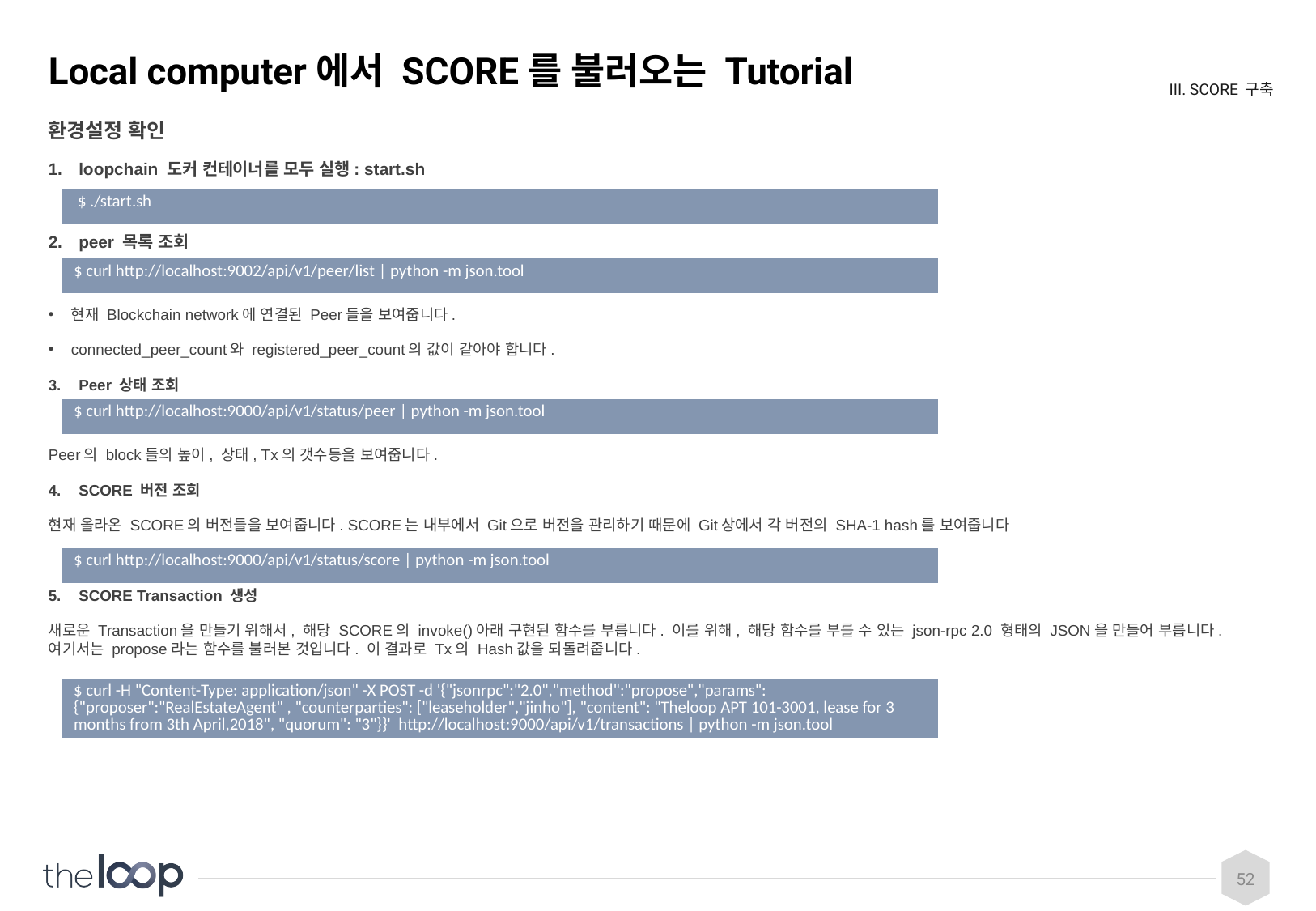

# Local computer에서 SCORE를 불러오는 Tutorial
III. SCORE 구축
환경설정 확인
loopchain 도커 컨테이너를 모두 실행: start.sh

peer 목록 조회

현재 Blockchain network에 연결된 Peer들을 보여줍니다.
connected_peer_count와 registered_peer_count의 값이 같아야 합니다.
Peer 상태 조회

Peer의 block들의 높이, 상태, Tx의 갯수등을 보여줍니다.
SCORE 버전 조회
현재 올라온 SCORE의 버전들을 보여줍니다. SCORE는 내부에서 Git으로 버전을 관리하기 때문에 Git상에서 각 버전의 SHA-1 hash를 보여줍니다

SCORE Transaction 생성
새로운 Transaction을 만들기 위해서, 해당 SCORE의 invoke()아래 구현된 함수를 부릅니다. 이를 위해, 해당 함수를 부를 수 있는 json-rpc 2.0 형태의 JSON을 만들어 부릅니다. 여기서는 propose라는 함수를 불러본 것입니다. 이 결과로 Tx의 Hash값을 되돌려줍니다.

| $ ./start.sh |
| --- |
| $ curl http://localhost:9002/api/v1/peer/list | python -m json.tool |
| --- |
| $ curl http://localhost:9000/api/v1/status/peer | python -m json.tool |
| --- |
| $ curl http://localhost:9000/api/v1/status/score | python -m json.tool |
| --- |
| $ curl -H "Content-Type: application/json" -X POST -d '{"jsonrpc":"2.0","method":"propose","params":{"proposer":"RealEstateAgent" , "counterparties": ["leaseholder","jinho"], "content": "Theloop APT 101-3001, lease for 3 months from 3th April,2018", "quorum": "3"}}' http://localhost:9000/api/v1/transactions | python -m json.tool |
| --- |
52